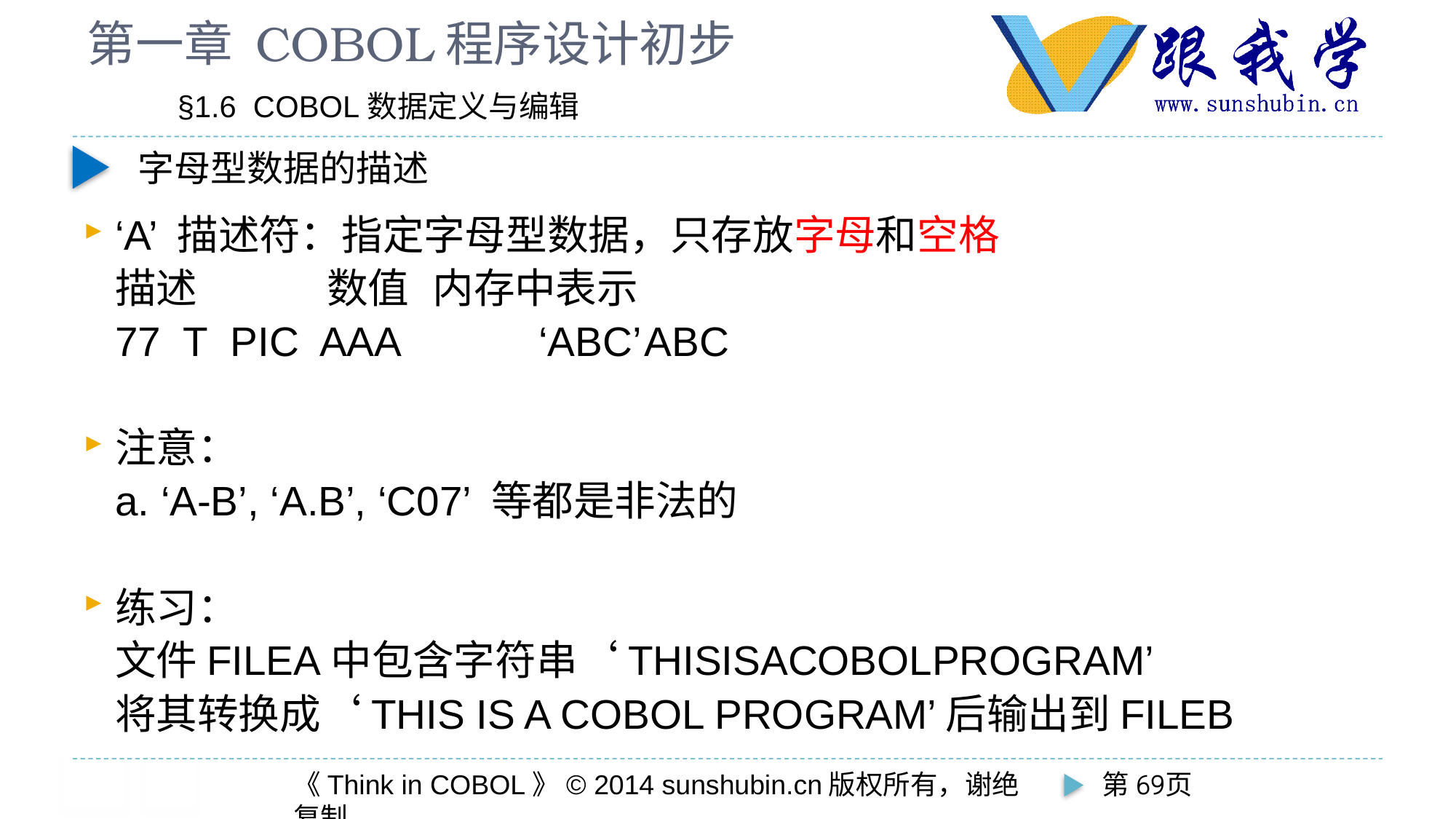

# 第一章 COBOL程序设计初步
 §1.6  COBOL数据定义与编辑
字母型数据的描述
‘A’ 描述符：指定字母型数据，只存放字母和空格
	描述		  	数值		内存中表示
	77  T  PIC  AAA	  	‘ABC’		ABC

注意：
	a. ‘A-B’, ‘A.B’, ‘C07’ 等都是非法的

练习：
	文件FILEA中包含字符串‘THISISACOBOLPROGRAM’
	将其转换成‘THIS IS A COBOL PROGRAM’后输出到FILEB